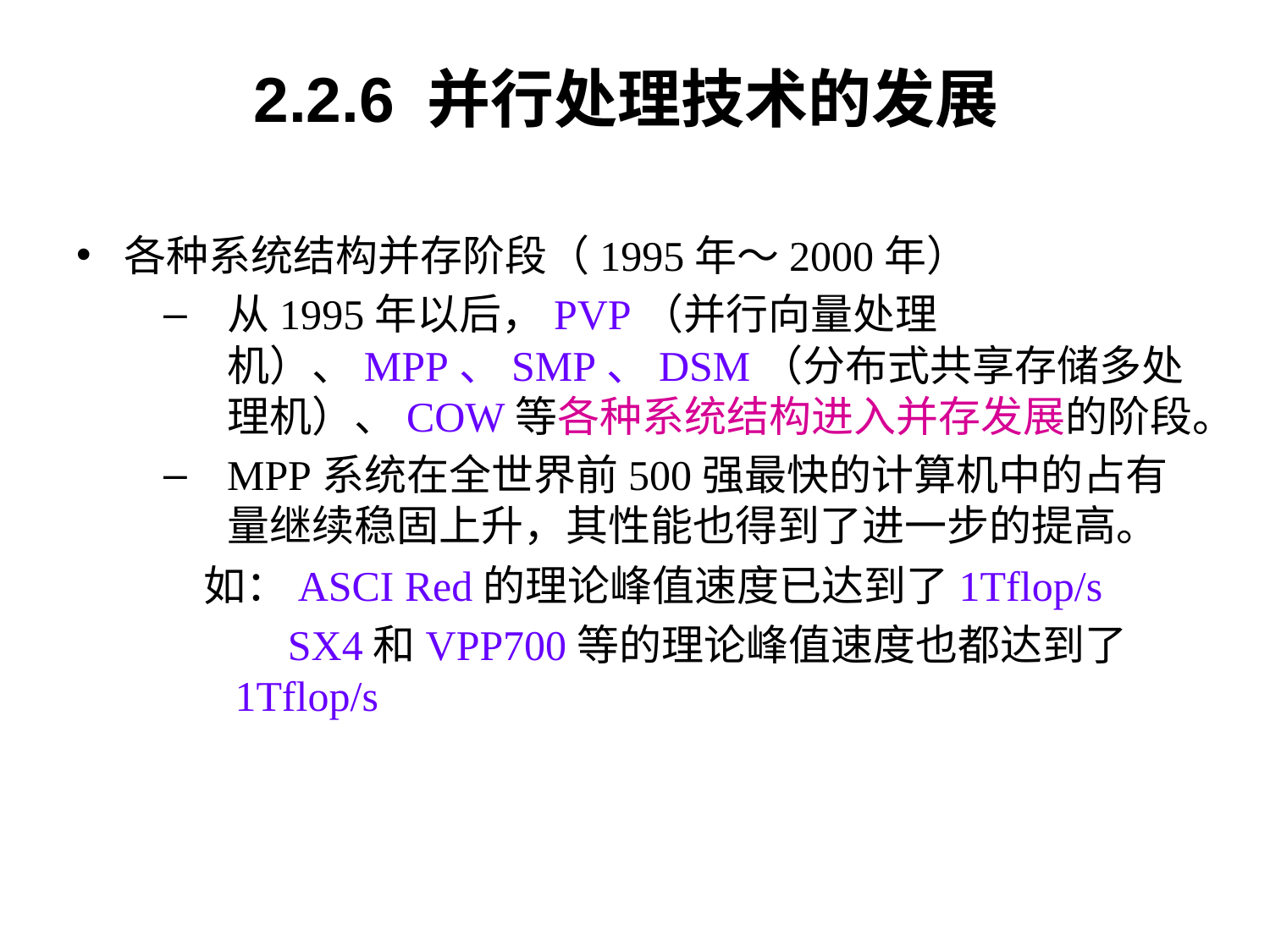

2.2.6 并行处理技术的发展
各种系统结构并存阶段（1995年～2000年）
从1995年以后，PVP（并行向量处理机）、MPP、SMP、DSM（分布式共享存储多处理机）、COW等各种系统结构进入并存发展的阶段。
MPP系统在全世界前500强最快的计算机中的占有量继续稳固上升，其性能也得到了进一步的提高。
如：ASCI Red的理论峰值速度已达到了1Tflop/s
        SX4和VPP700等的理论峰值速度也都达到了1Tflop/s